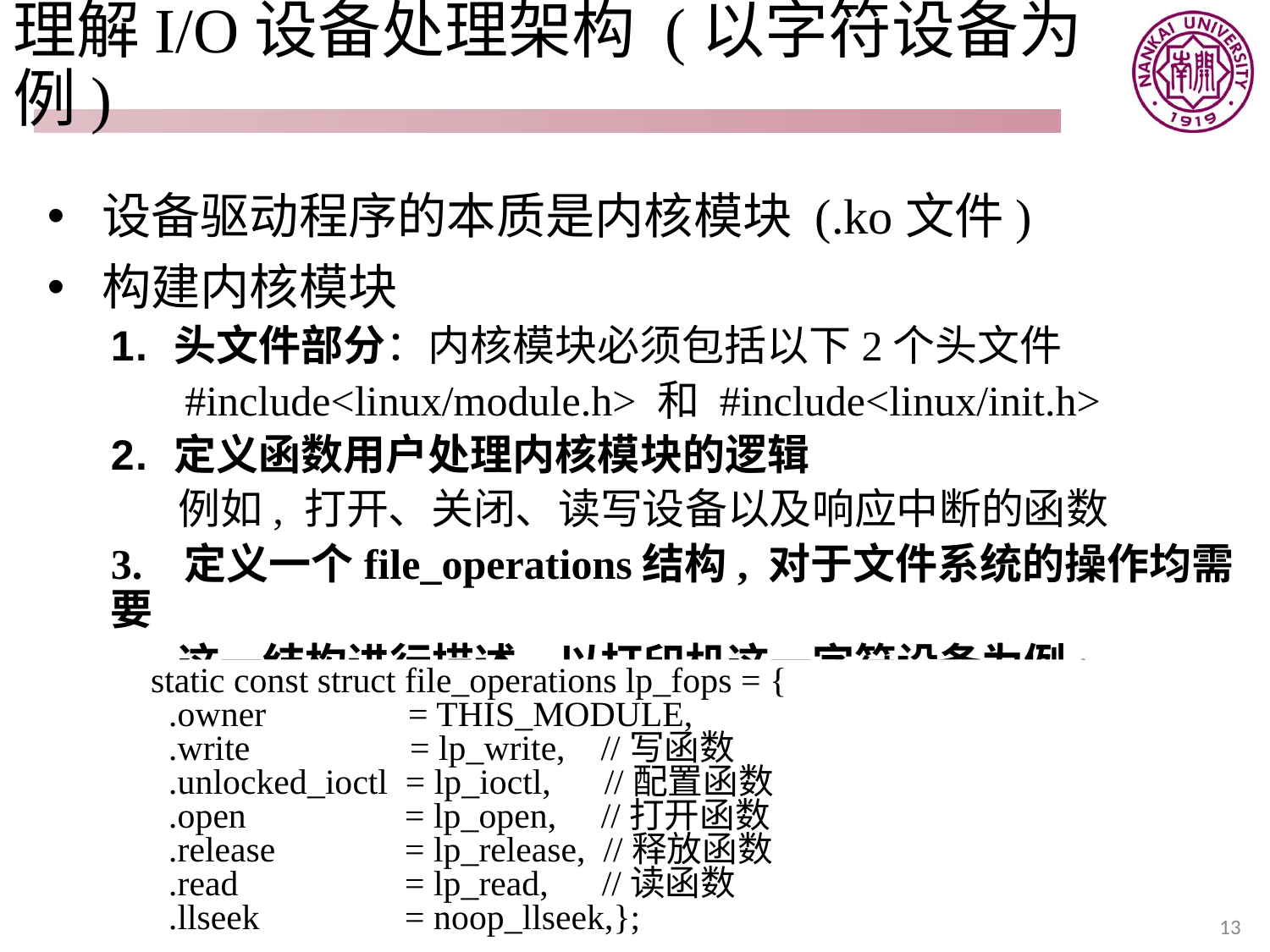

# 理解I/O设备处理架构 (以字符设备为例)
 设备驱动程序的本质是内核模块 (.ko文件)
 构建内核模块
头文件部分：内核模块必须包括以下2个头文件
       #include<linux/module.h> 和 #include<linux/init.h>
定义函数用户处理内核模块的逻辑
      例如, 打开、关闭、读写设备以及响应中断的函数
3.   定义一个file_operations结构, 对于文件系统的操作均需要
      这一结构进行描述, 以打印机这一字符设备为例:
static const struct file_operations lp_fops = {
  .owner                = THIS_MODULE,
  .write                  = lp_write,    //写函数
  .unlocked_ioctl  = lp_ioctl,      //配置函数
  .open    	= lp_open,     //打开函数
  .release  	= lp_release,  //释放函数
  .read    		= lp_read,      //读函数
  .llseek    	= noop_llseek,};
13